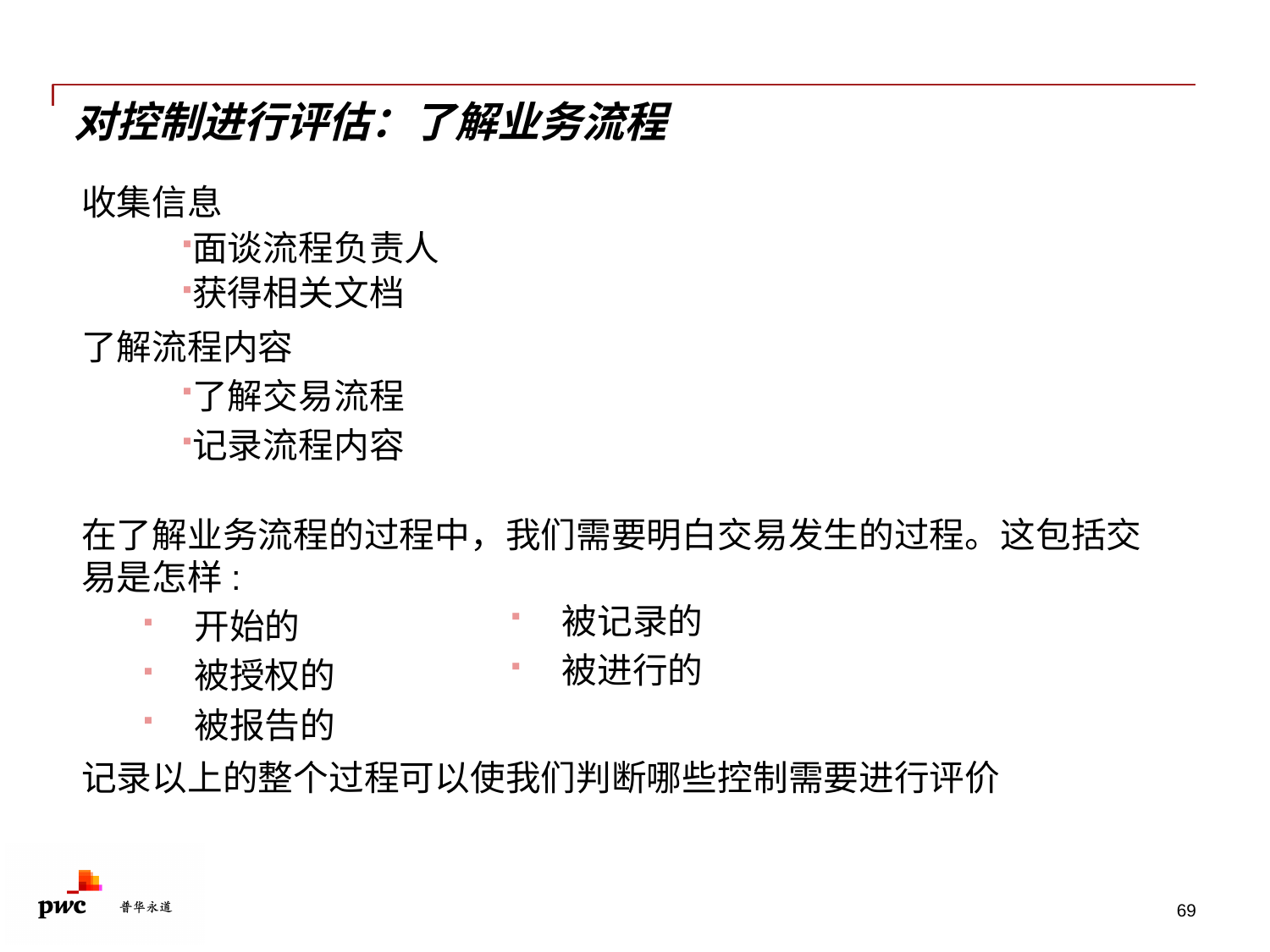

# 对控制进行评估：了解业务流程
收集信息
面谈流程负责人
获得相关文档
了解流程内容
了解交易流程
记录流程内容

在了解业务流程的过程中，我们需要明白交易发生的过程。这包括交易是怎样:
开始的
被授权的
被报告的
记录以上的整个过程可以使我们判断哪些控制需要进行评价

被记录的
被进行的

69